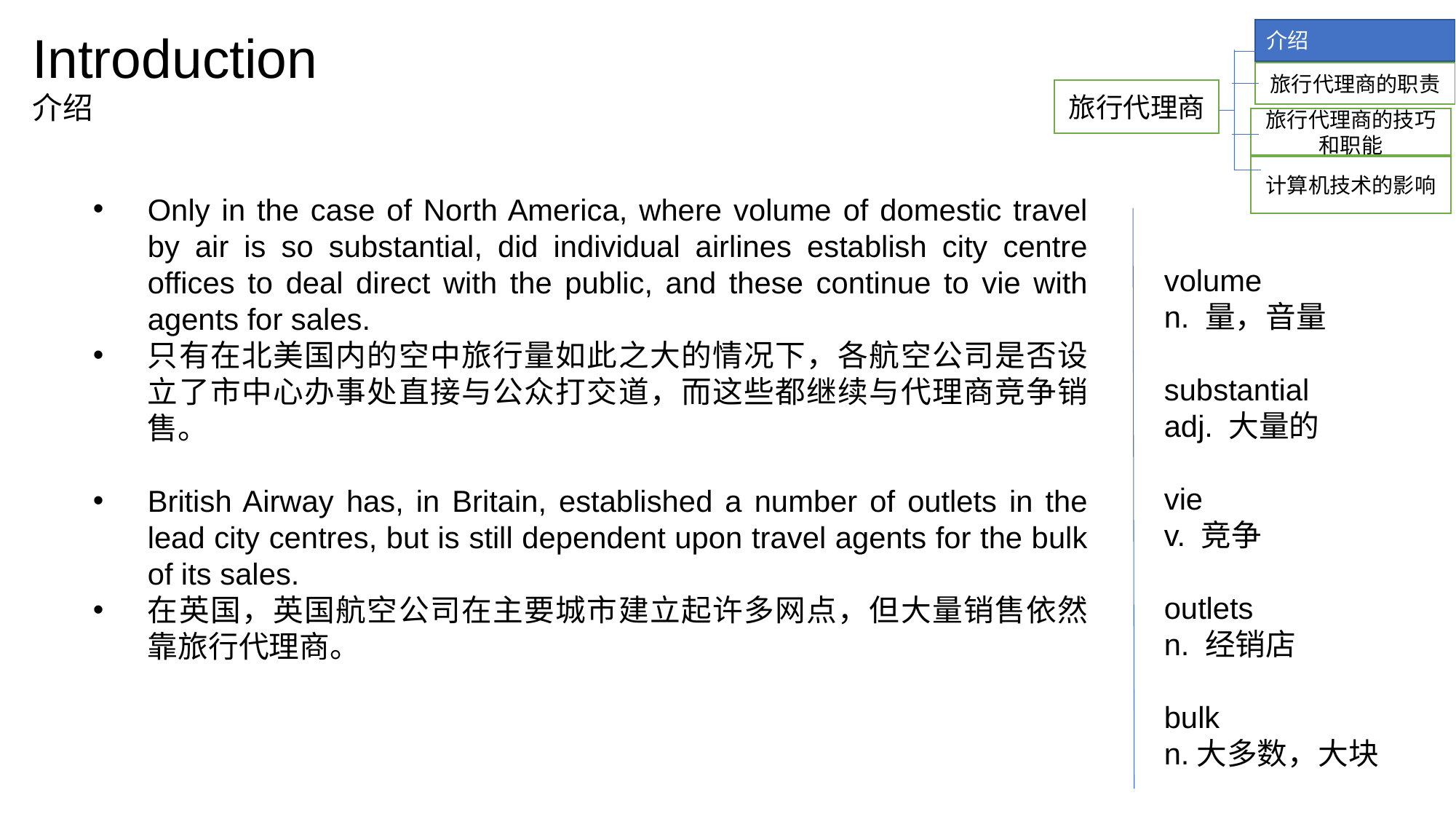

Introduction
介绍
介绍
旅行代理商的职责
旅行代理商
旅行代理商的技巧和职能
计算机技术的影响
Only in the case of North America, where volume of domestic travel by air is so substantial, did individual airlines establish city centre offices to deal direct with the public, and these continue to vie with agents for sales.
只有在北美国内的空中旅行量如此之大的情况下，各航空公司是否设立了市中心办事处直接与公众打交道，而这些都继续与代理商竞争销售。

British Airway has, in Britain, established a number of outlets in the lead city centres, but is still dependent upon travel agents for the bulk of its sales.
在英国，英国航空公司在主要城市建立起许多网点，但大量销售依然靠旅行代理商。

 volume
 n. 量，音量

 substantial
 adj. 大量的

 vie
 v. 竞争

 outlets
 n. 经销店

 bulk
 n.大多数，大块